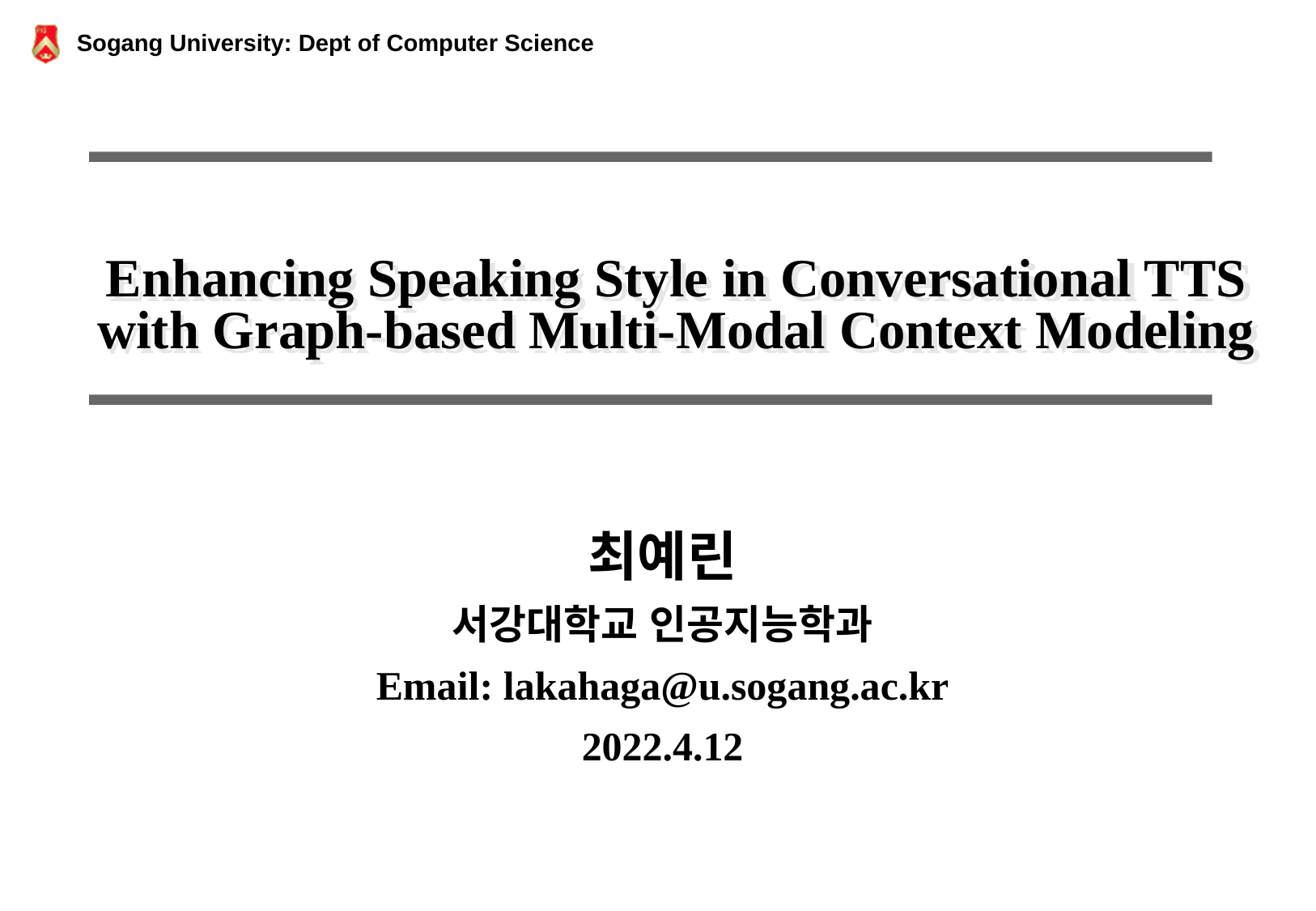

# Enhancing Speaking Style in Conversational TTS with Graph-based Multi-Modal Context Modeling
최예린
서강대학교 인공지능학과
Email: lakahaga@u.sogang.ac.kr
2022.4.12